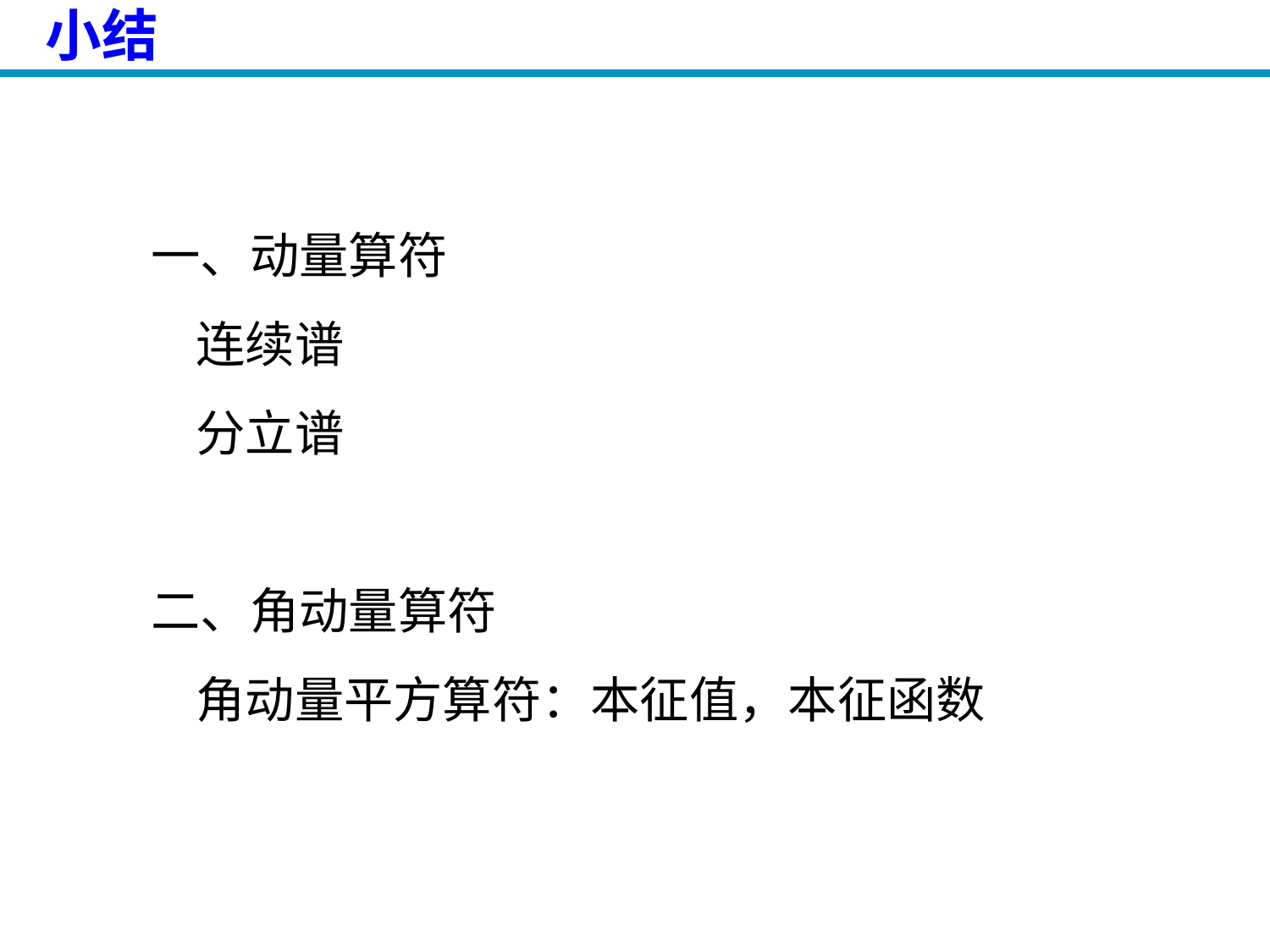

小结
一、动量算符
   连续谱
   分立谱

二、角动量算符
   角动量平方算符：本征值，本征函数